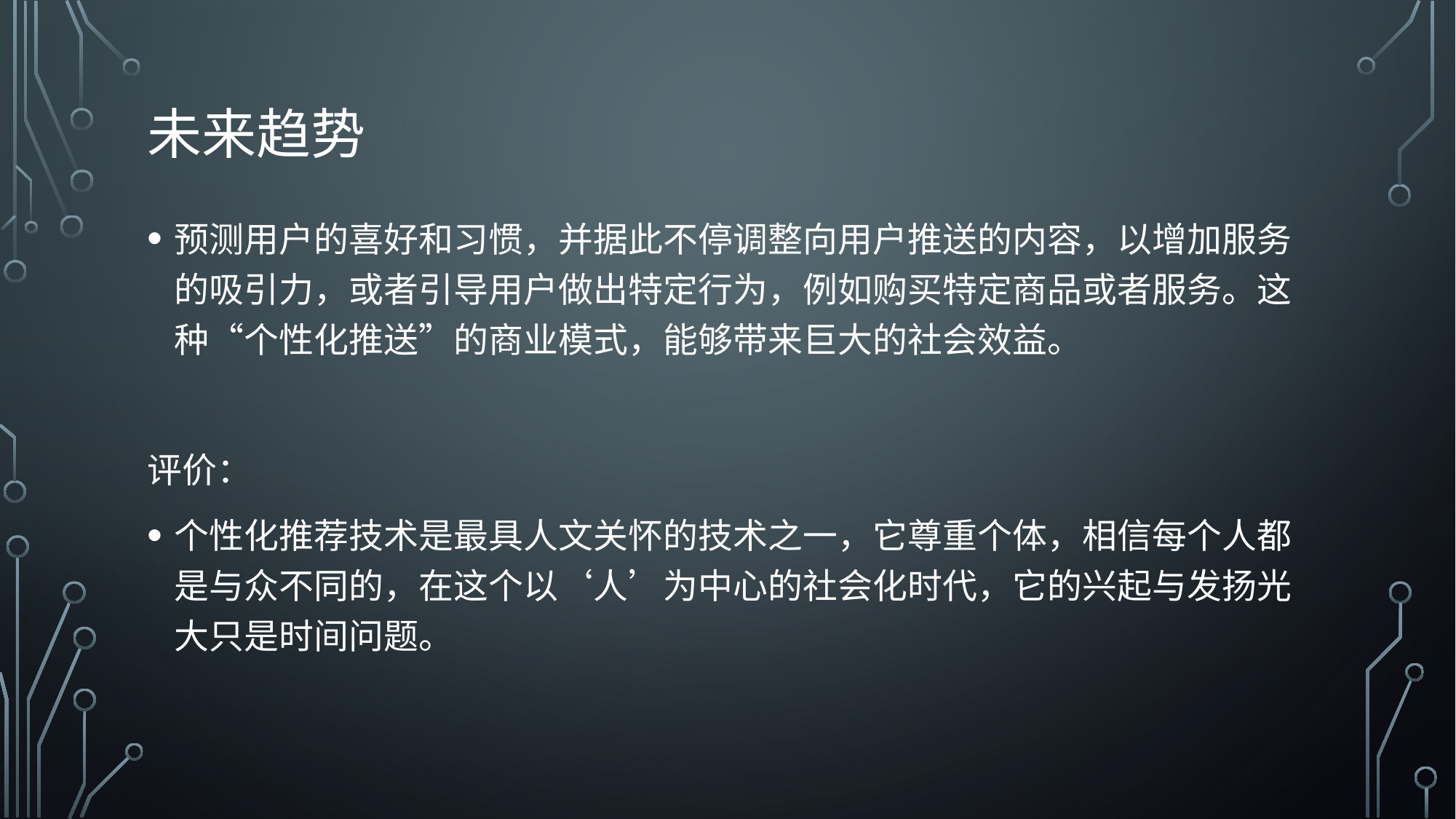

# 未来趋势
预测用户的喜好和习惯，并据此不停调整向用户推送的内容，以增加服务的吸引力，或者引导用户做出特定行为，例如购买特定商品或者服务。这种“个性化推送”的商业模式，能够带来巨大的社会效益。

评价：
个性化推荐技术是最具人文关怀的技术之一，它尊重个体，相信每个人都是与众不同的，在这个以‘人’为中心的社会化时代，它的兴起与发扬光大只是时间问题。